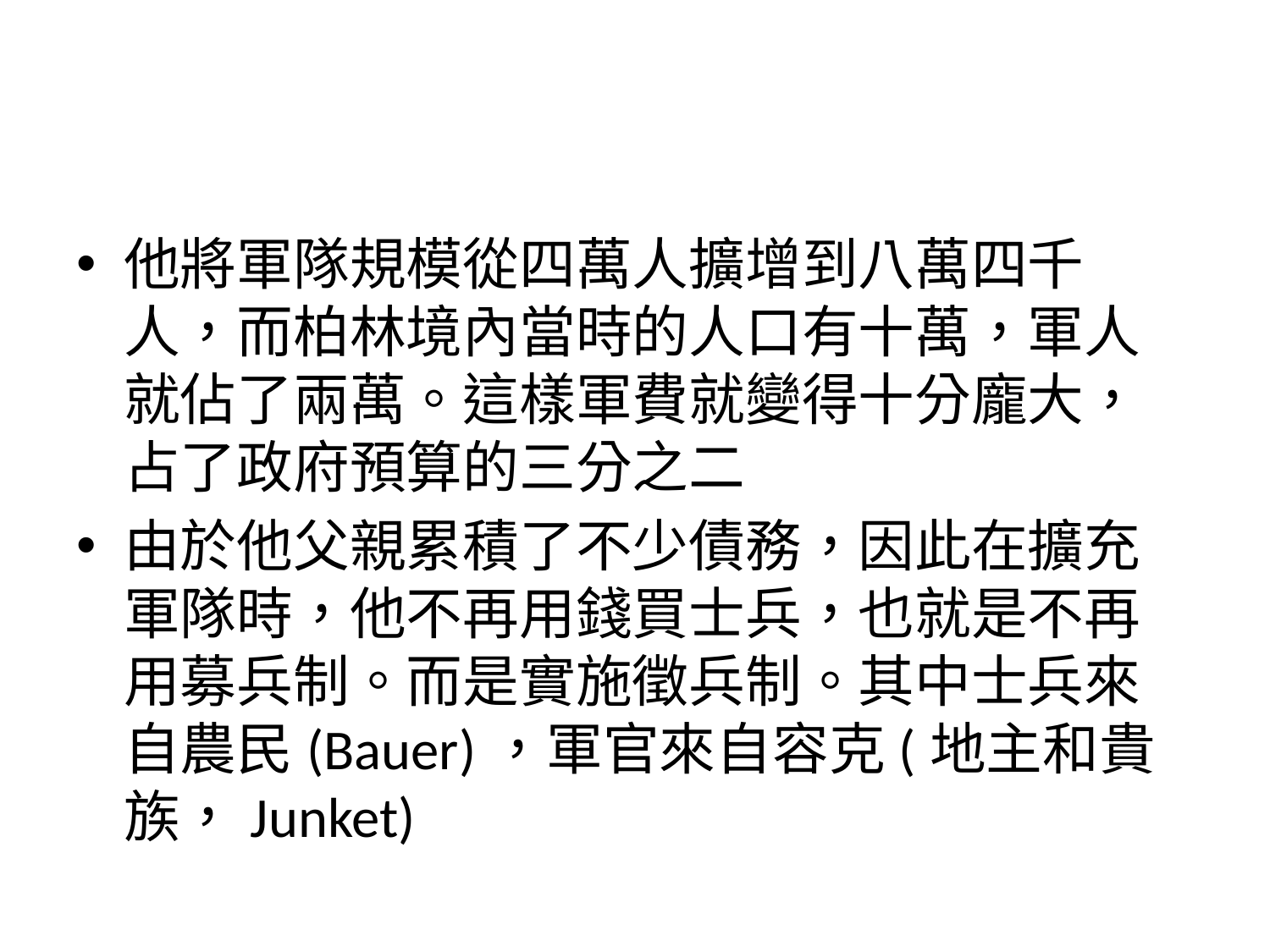

#
他將軍隊規模從四萬人擴增到八萬四千人，而柏林境內當時的人口有十萬，軍人就佔了兩萬。這樣軍費就變得十分龐大，占了政府預算的三分之二
由於他父親累積了不少債務，因此在擴充軍隊時，他不再用錢買士兵，也就是不再用募兵制。而是實施徵兵制。其中士兵來自農民(Bauer)，軍官來自容克(地主和貴族，Junket)